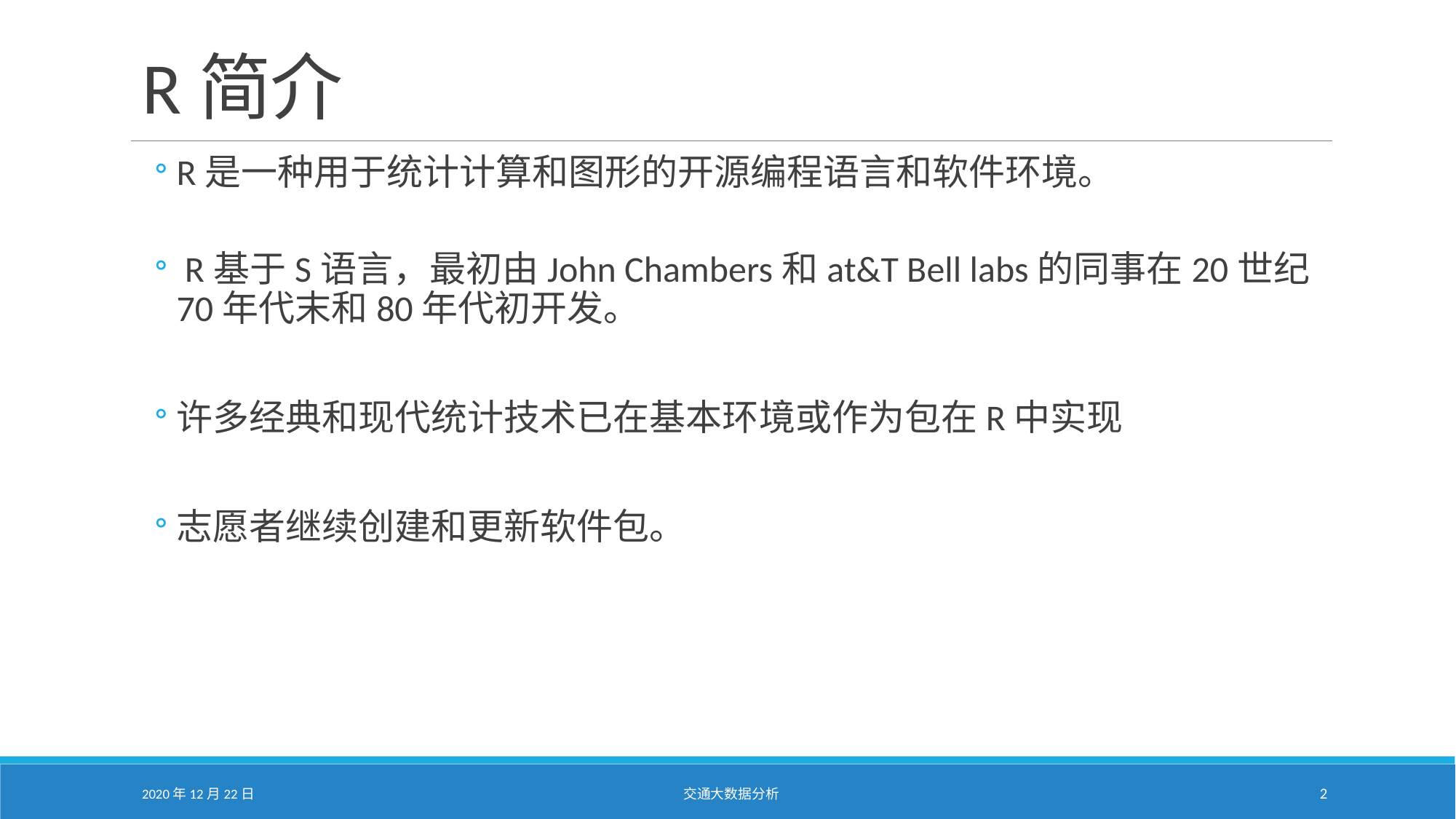

# R简介
R是一种用于统计计算和图形的开源编程语言和软件环境。

 R基于S语言，最初由John Chambers和at&T Bell labs的同事在20世纪70年代末和80年代初开发。

许多经典和现代统计技术已在基本环境或作为包在R中实现

志愿者继续创建和更新软件包。
2020年12月22日
交通大数据分析
2